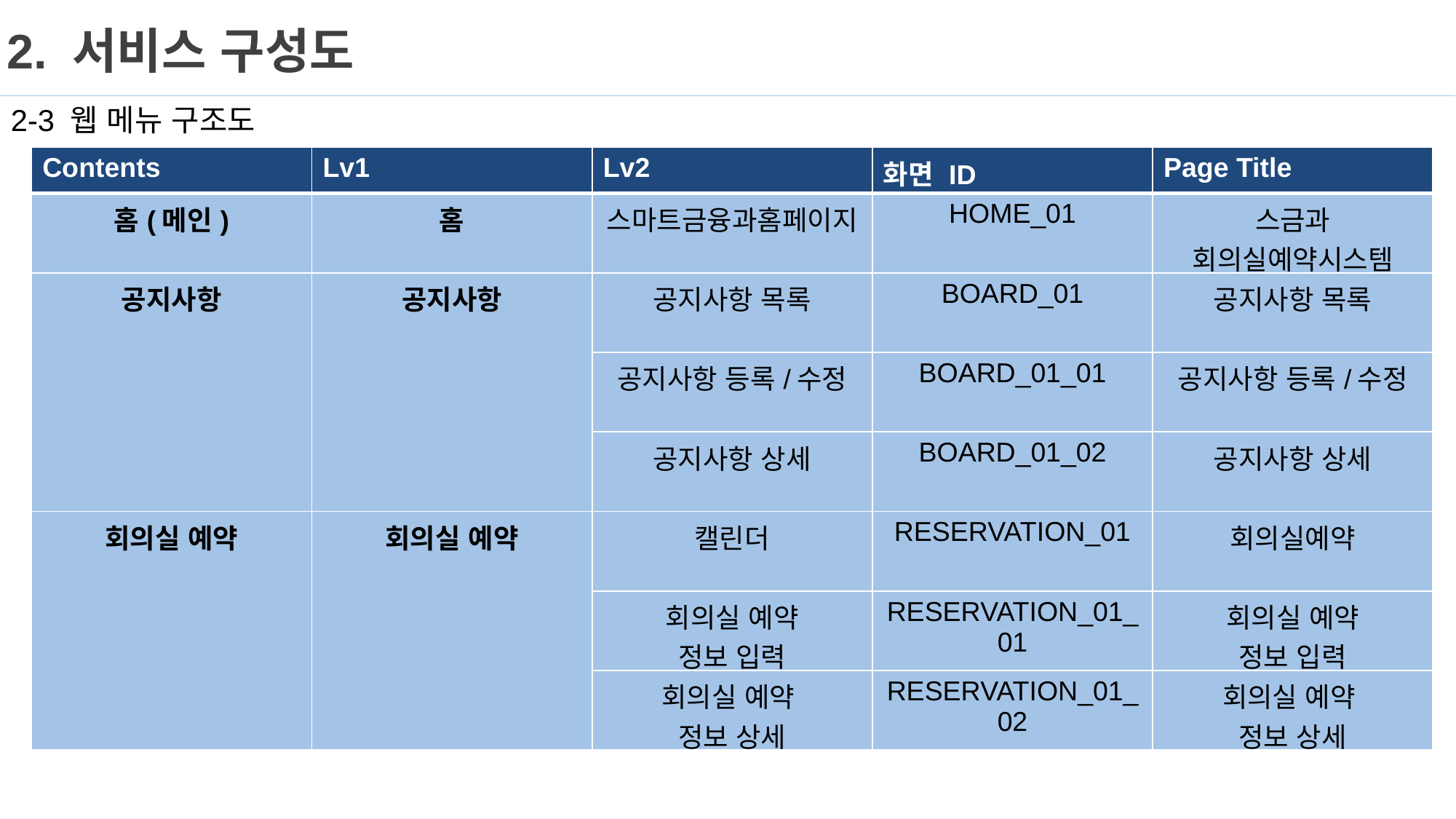

2. 서비스 구성도
2-3 웹 메뉴 구조도
| Contents | Lv1 | Lv2 | 화면 ID | Page Title |
| --- | --- | --- | --- | --- |
| 홈(메인) | 홈 | 스마트금융과홈페이지 | HOME\_01 | 스금과 회의실예약시스템 |
| 공지사항 | 공지사항 | 공지사항 목록 | BOARD\_01 | 공지사항 목록 |
|  |  | 공지사항 등록/수정 | BOARD\_01\_01 | 공지사항 등록/수정 |
|  |  | 공지사항 상세 | BOARD\_01\_02 | 공지사항 상세 |
| 회의실 예약 | 회의실 예약 | 캘린더 | RESERVATION\_01 | 회의실예약 |
|  |  | 회의실 예약 정보 입력 | RESERVATION\_01\_01 | 회의실 예약 정보 입력 |
|  |  | 회의실 예약 정보 상세 | RESERVATION\_01\_02 | 회의실 예약 정보 상세 |